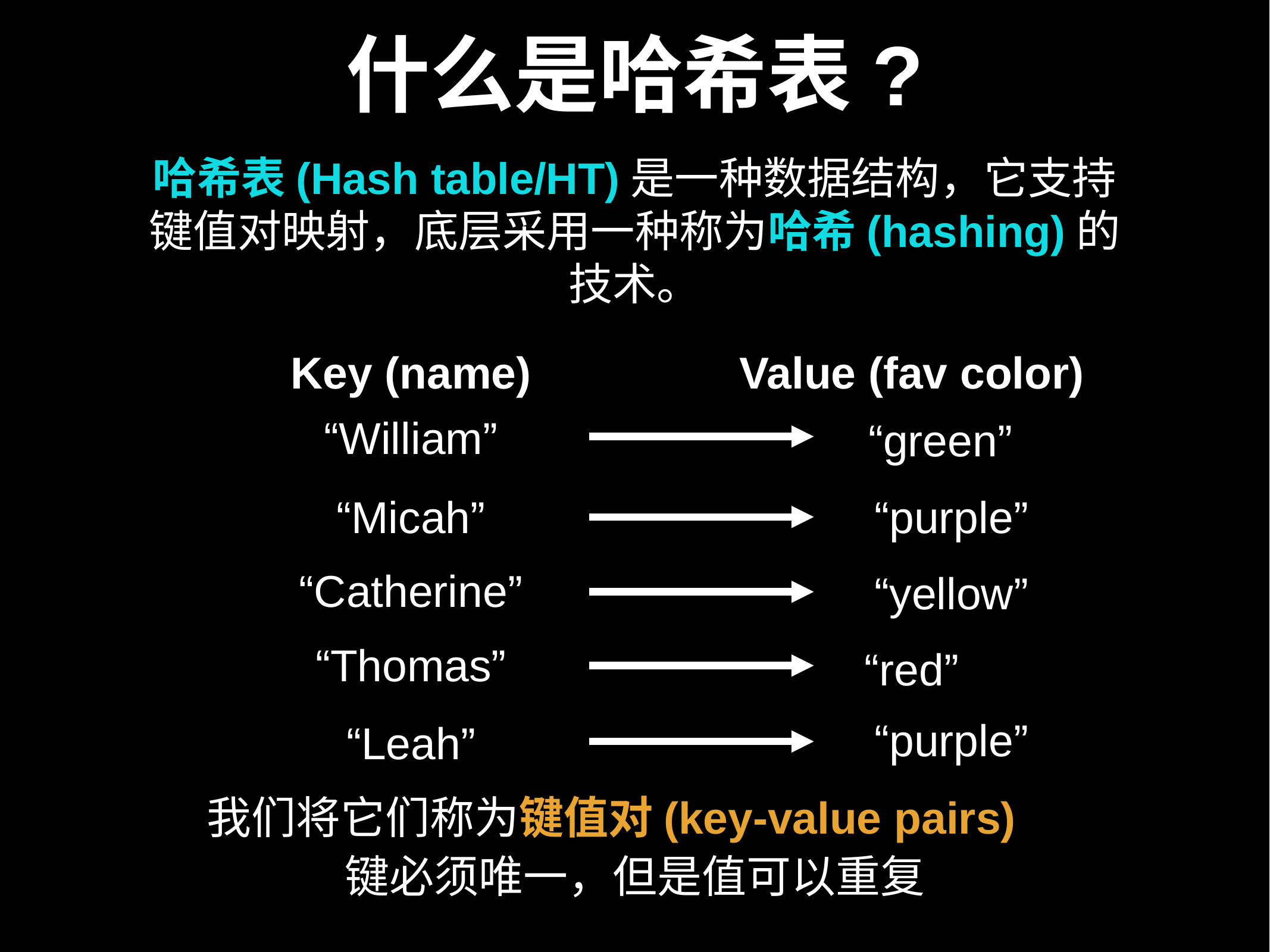

# 什么是哈希表?
哈希表(Hash table/HT)是一种数据结构，它支持键值对映射，底层采用一种称为哈希(hashing)的技术。
Key (name)
Value (fav color)
“William”
“green”

“Micah”
“purple”

“Catherine”
“yellow”

“Thomas”
“red”

“purple”
“Leah”

我们将它们称为键值对(key-value pairs)
键必须唯一，但是值可以重复